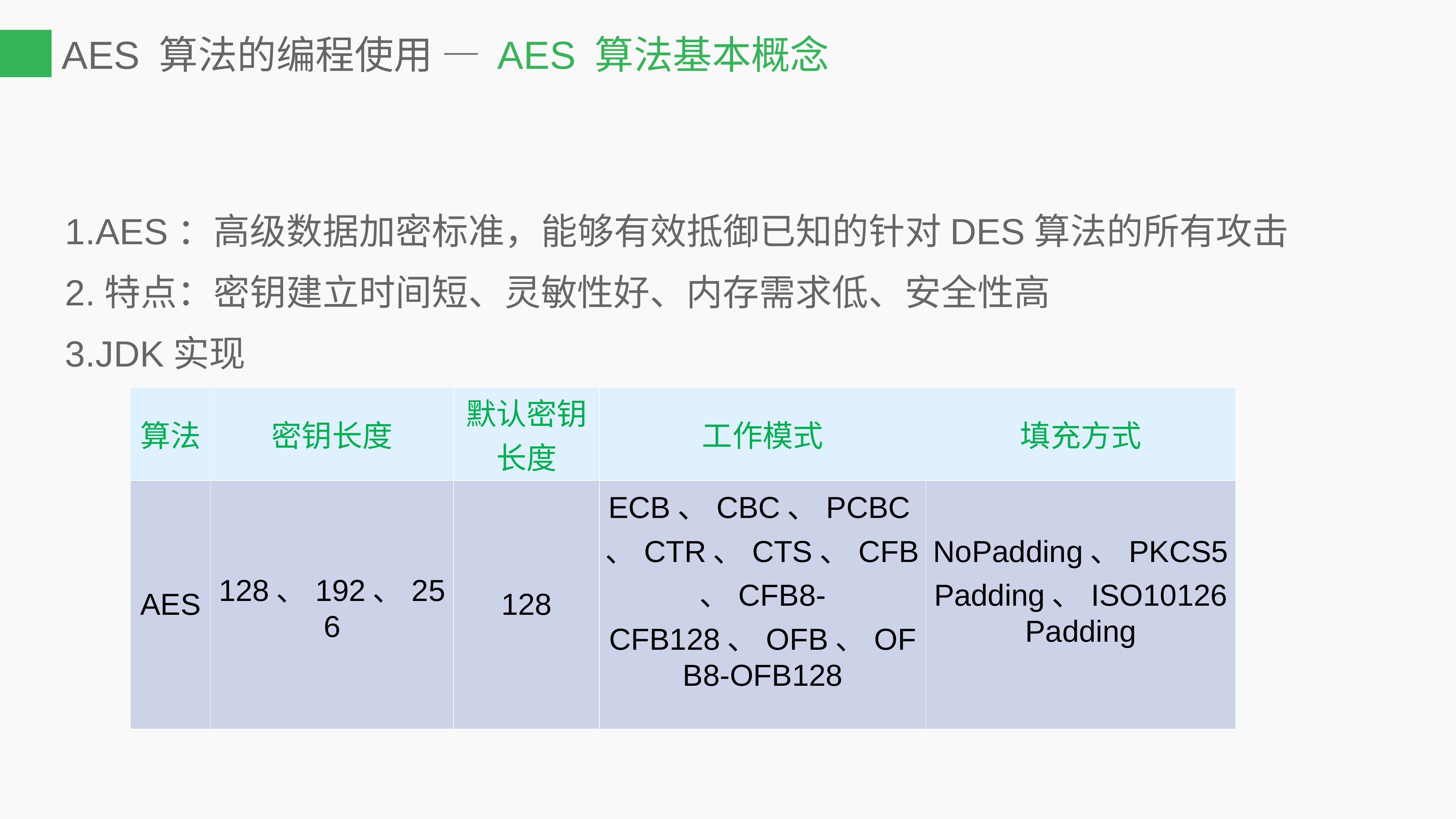

# AES 算法的编程使用 — AES 算法基本概念
1.AES：高级数据加密标准，能够有效抵御已知的针对DES算法的所有攻击
2.特点：密钥建立时间短、灵敏性好、内存需求低、安全性高
3.JDK实现
| 算法 | 密钥长度 | 默认密钥长度 | 工作模式 | 填充方式 |
| --- | --- | --- | --- | --- |
| AES | 128、192、256 | 128 | ECB、CBC、PCBC、CTR、CTS、CFB、CFB8-CFB128、OFB、OFB8-OFB128 | NoPadding、PKCS5Padding、ISO10126Padding |